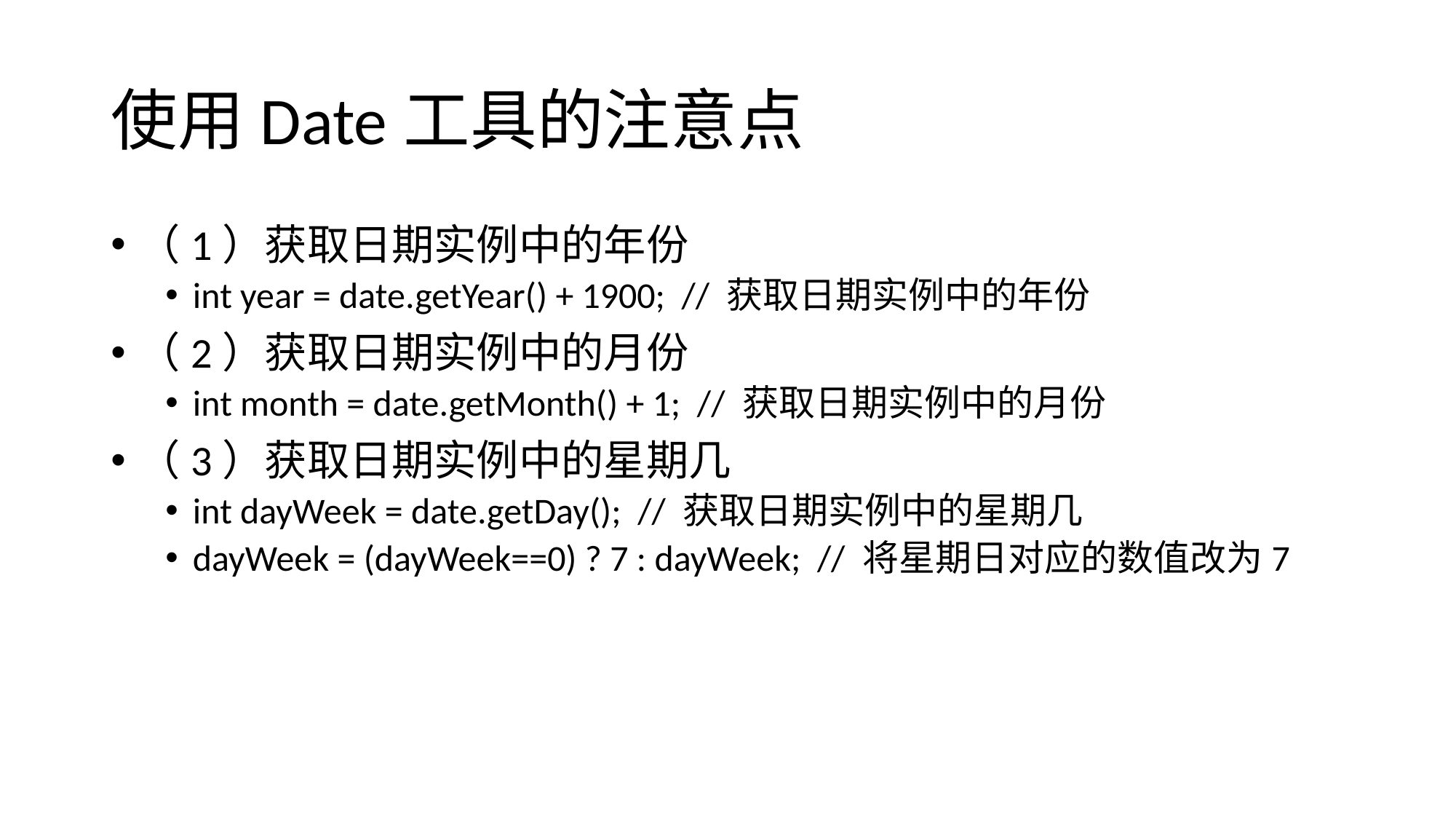

# 使用Date工具的注意点
（1）获取日期实例中的年份
int year = date.getYear() + 1900;  // 获取日期实例中的年份
（2）获取日期实例中的月份
int month = date.getMonth() + 1;  // 获取日期实例中的月份
（3）获取日期实例中的星期几
int dayWeek = date.getDay();  // 获取日期实例中的星期几
dayWeek = (dayWeek==0) ? 7 : dayWeek;  // 将星期日对应的数值改为7